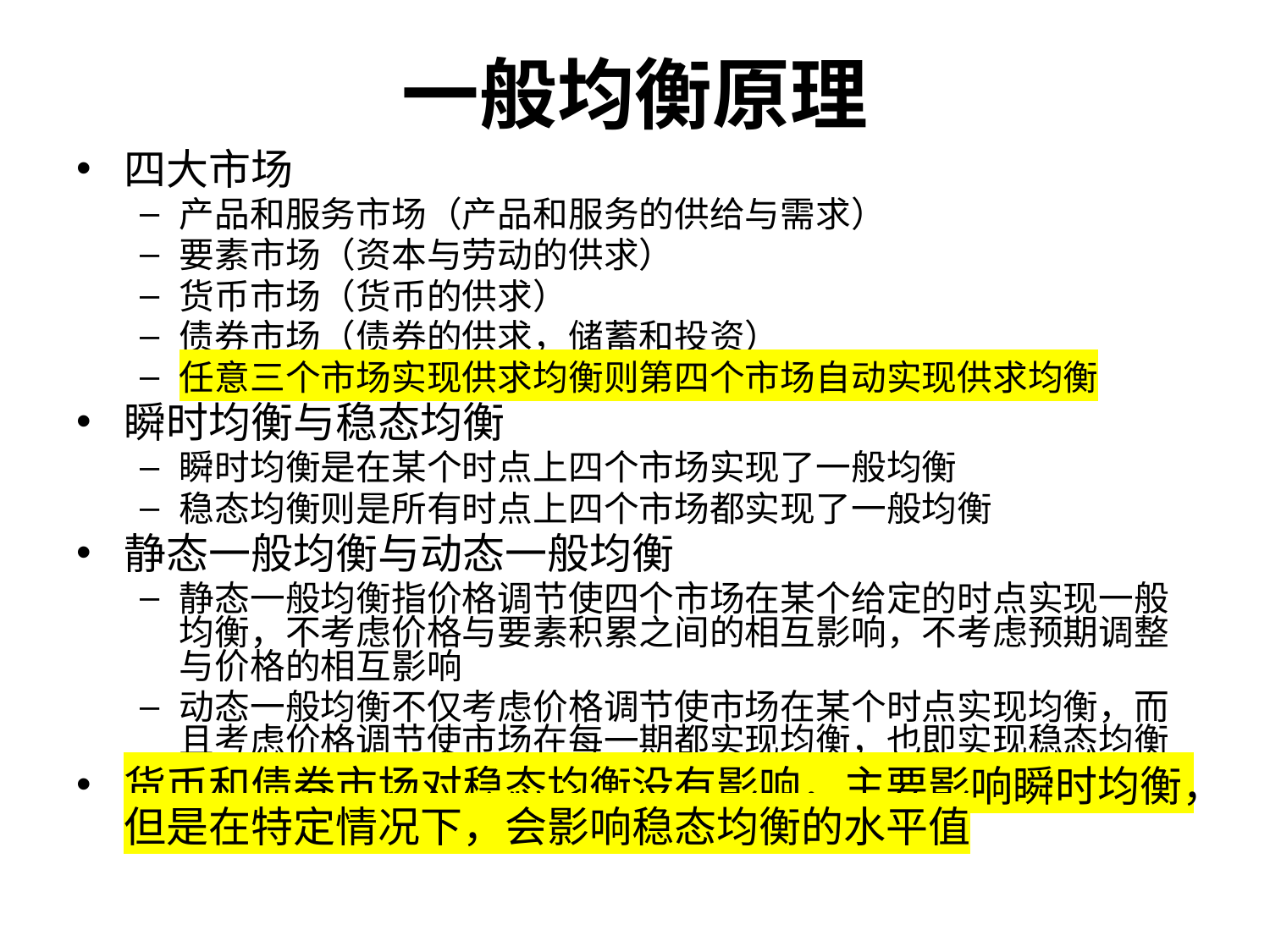

# 一般均衡原理
四大市场
产品和服务市场（产品和服务的供给与需求）
要素市场（资本与劳动的供求）
货币市场（货币的供求）
债券市场（债券的供求，储蓄和投资）
任意三个市场实现供求均衡则第四个市场自动实现供求均衡
瞬时均衡与稳态均衡
瞬时均衡是在某个时点上四个市场实现了一般均衡
稳态均衡则是所有时点上四个市场都实现了一般均衡
静态一般均衡与动态一般均衡
静态一般均衡指价格调节使四个市场在某个给定的时点实现一般均衡，不考虑价格与要素积累之间的相互影响，不考虑预期调整与价格的相互影响
动态一般均衡不仅考虑价格调节使市场在某个时点实现均衡，而且考虑价格调节使市场在每一期都实现均衡，也即实现稳态均衡
货币和债券市场对稳态均衡没有影响，主要影响瞬时均衡，但是在特定情况下，会影响稳态均衡的水平值